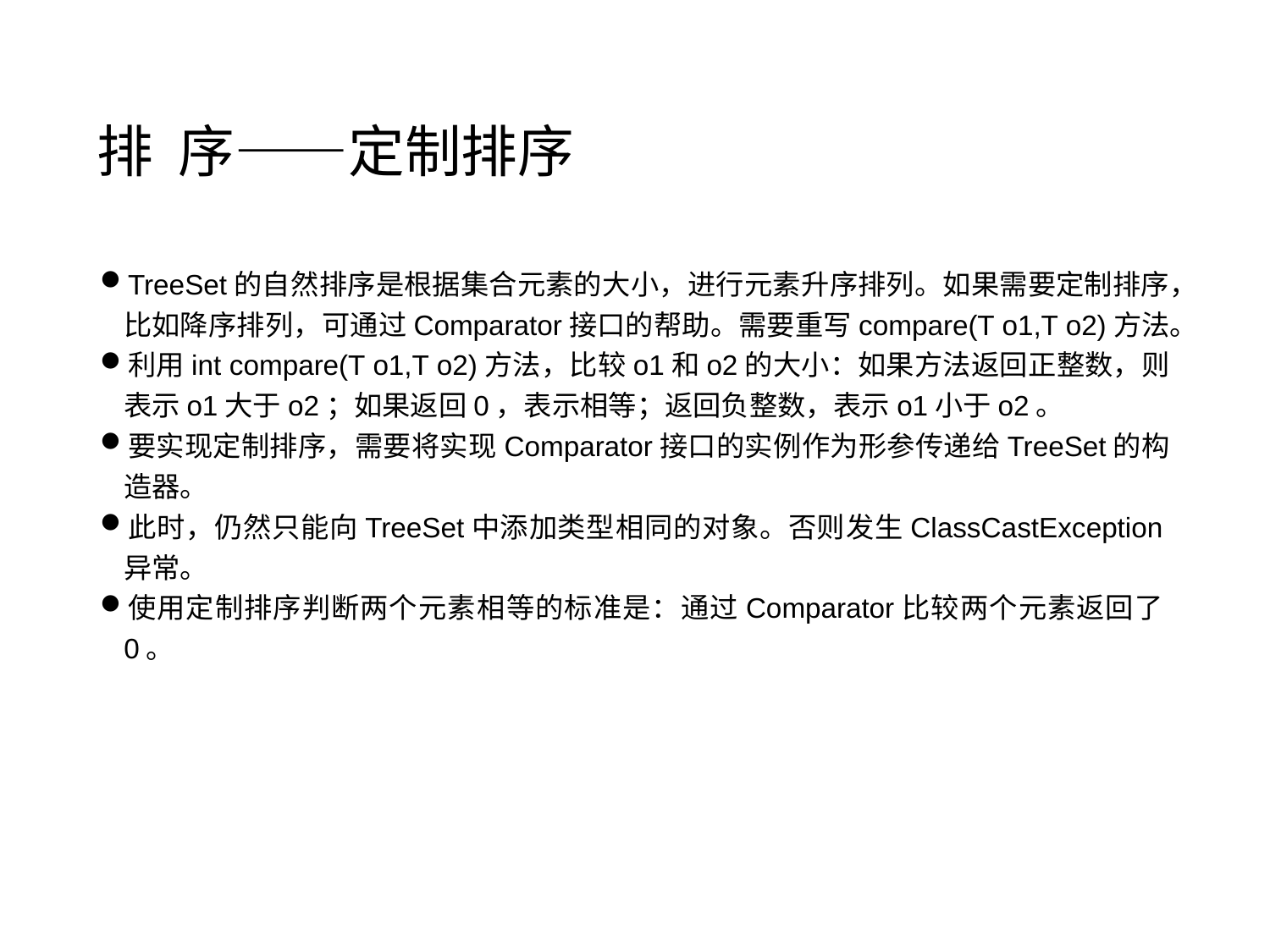

# 排  序——定制排序
TreeSet的自然排序是根据集合元素的大小，进行元素升序排列。如果需要定制排序，比如降序排列，可通过Comparator接口的帮助。需要重写compare(T o1,T o2)方法。
利用int compare(T o1,T o2)方法，比较o1和o2的大小：如果方法返回正整数，则表示o1大于o2；如果返回0，表示相等；返回负整数，表示o1小于o2。
要实现定制排序，需要将实现Comparator接口的实例作为形参传递给TreeSet的构造器。
此时，仍然只能向TreeSet中添加类型相同的对象。否则发生ClassCastException异常。
使用定制排序判断两个元素相等的标准是：通过Comparator比较两个元素返回了0。